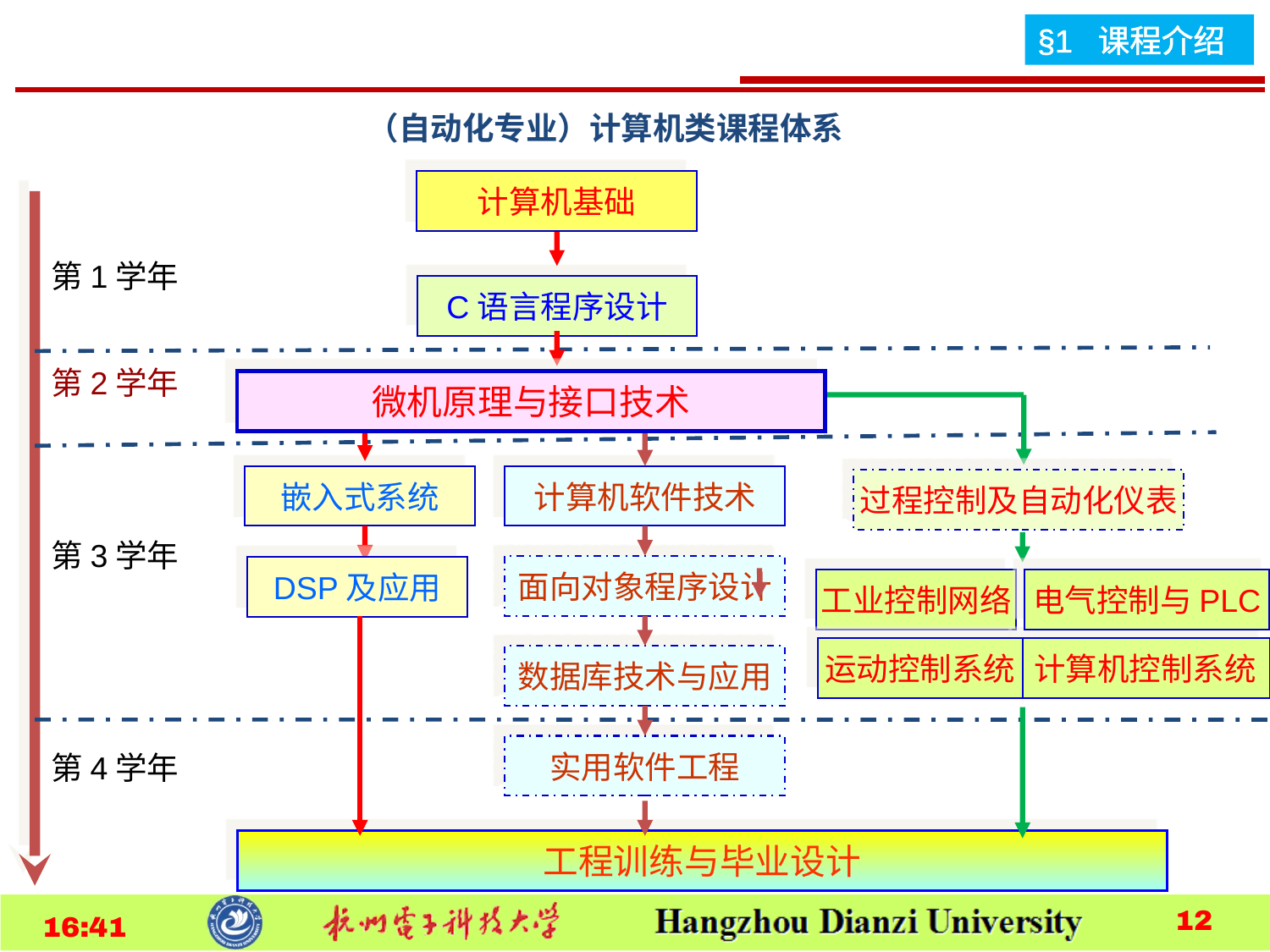

（自动化专业）计算机类课程体系
计算机基础

第1学年
C语言程序设计

第2学年
微机原理与接口技术

嵌入式系统
计算机软件技术
过程控制及自动化仪表

第3学年
面向对象程序设计
DSP及应用

工业控制网络
电气控制与PLC

运动控制系统
计算机控制系统
数据库技术与应用

实用软件工程
第4学年

工程训练与毕业设计